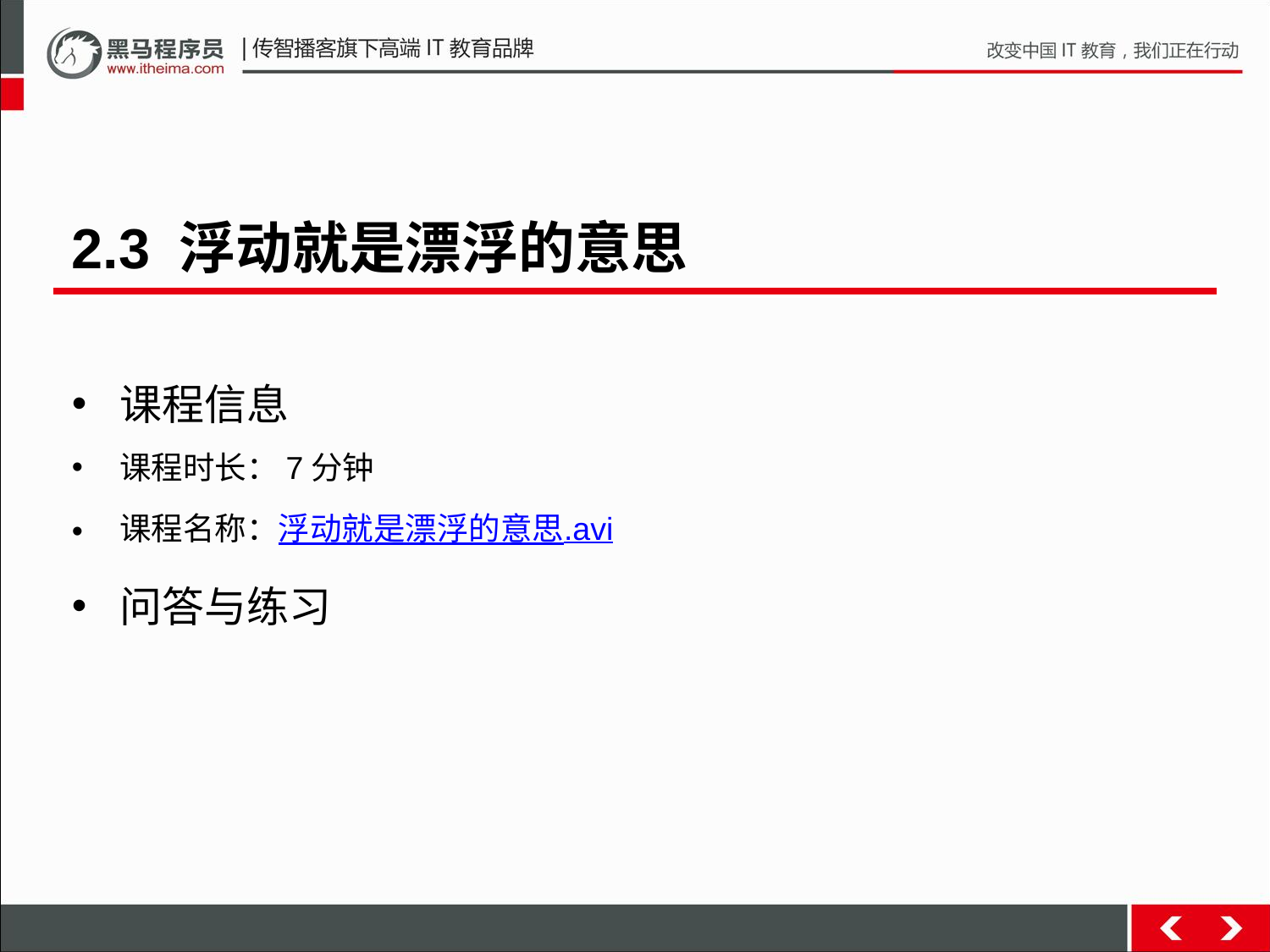

2.3 浮动就是漂浮的意思
课程信息
课程时长：7分钟
课程名称：浮动就是漂浮的意思.avi
问答与练习